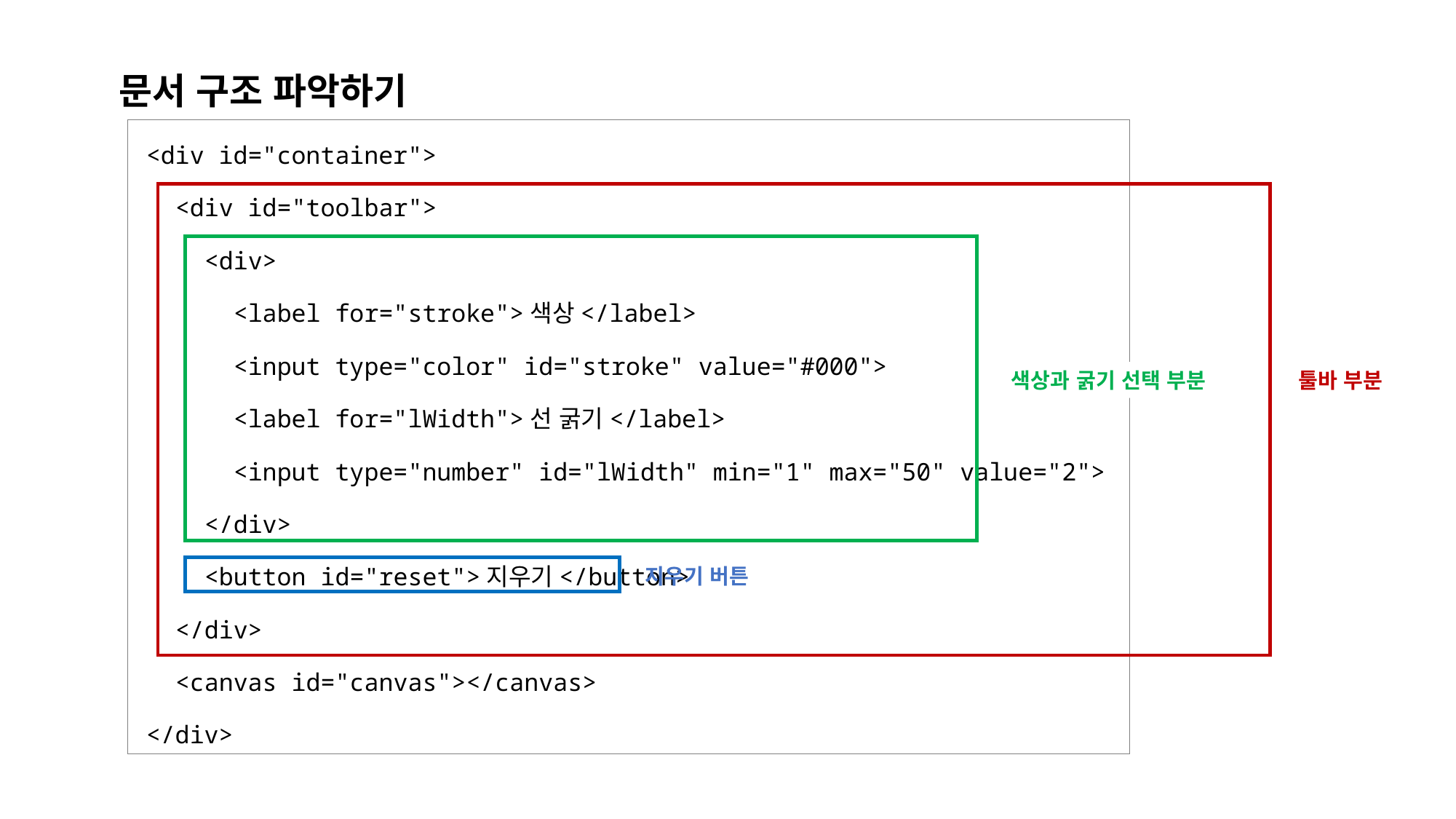

문서 구조 파악하기
<div id="container">
  <div id="toolbar">
    <div>
      <label for="stroke">색상</label>
      <input type="color" id="stroke" value="#000">
      <label for="lWidth">선 굵기</label>
      <input type="number" id="lWidth" min="1" max="50" value="2">
    </div>
    <button id="reset">지우기</button>
  </div>
  <canvas id="canvas"></canvas>
</div>

툴바 부분
색상과 굵기 선택 부분

지우기 버튼